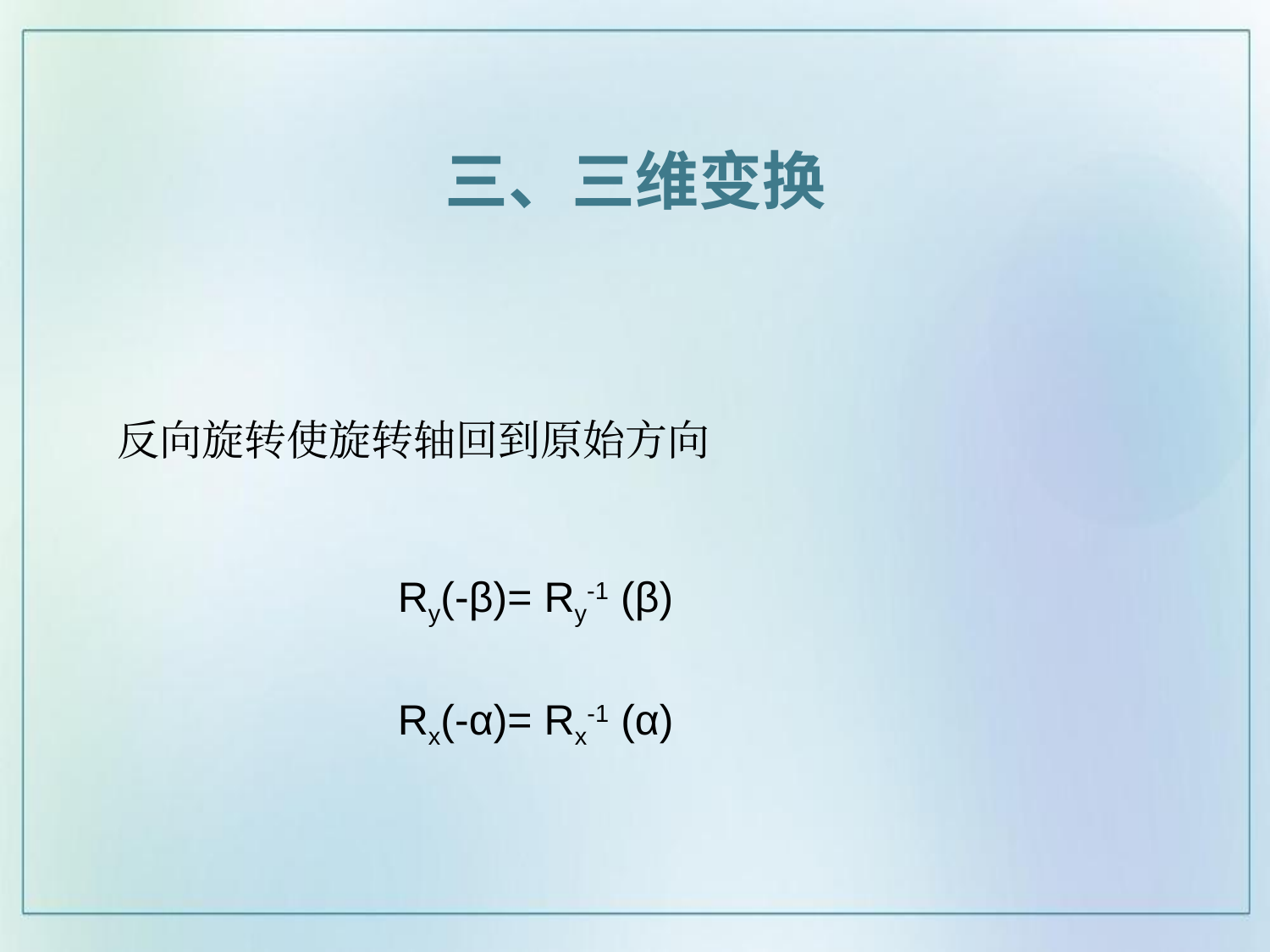

三、三维变换
# 反向旋转使旋转轴回到原始方向
Ry(-β)= Ry-1 (β)
Rx(-α)= Rx-1 (α)